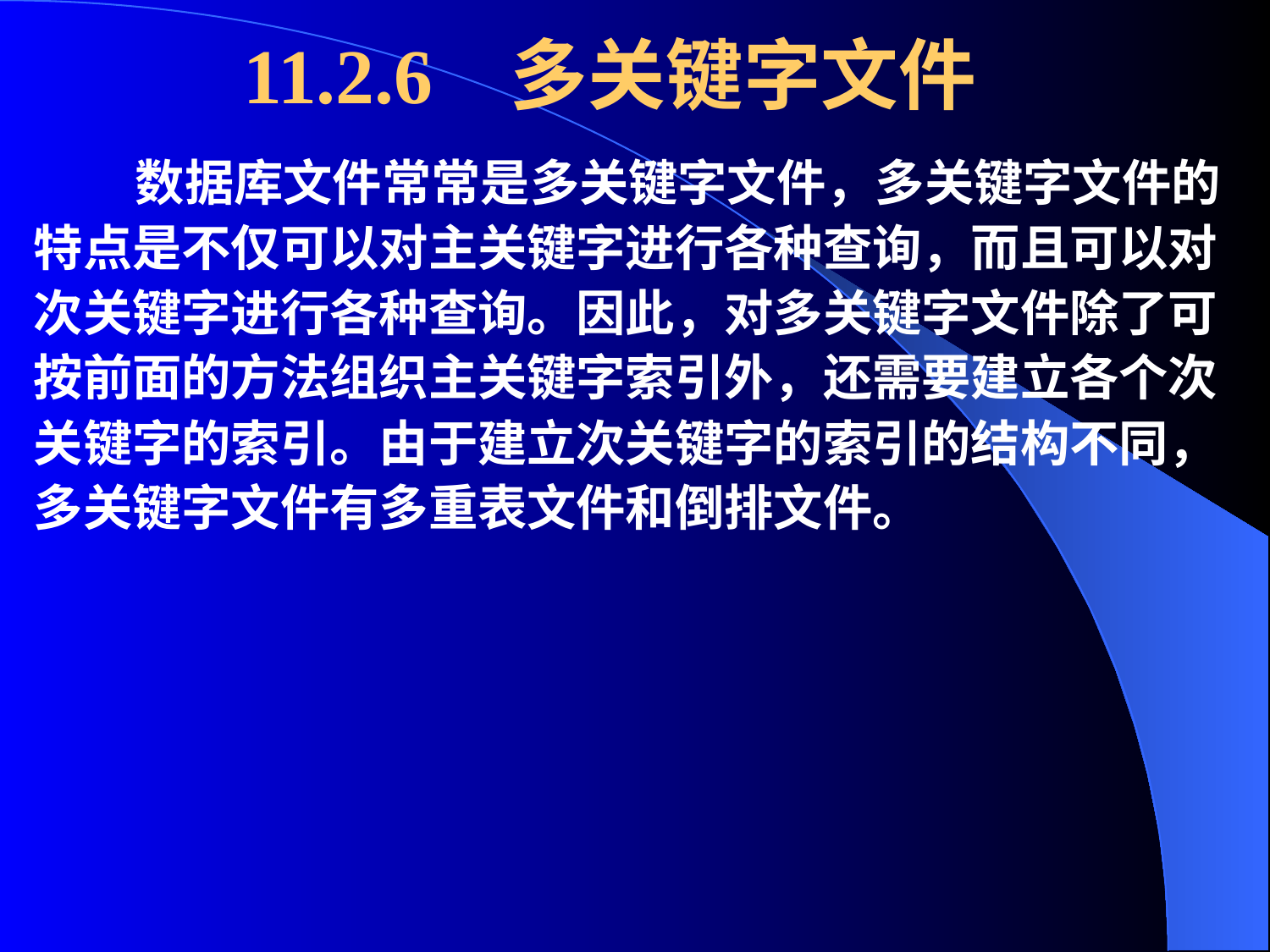

# 11.2.6   多关键字文件
        数据库文件常常是多关键字文件，多关键字文件的特点是不仅可以对主关键字进行各种查询，而且可以对次关键字进行各种查询。因此，对多关键字文件除了可按前面的方法组织主关键字索引外，还需要建立各个次关键字的索引。由于建立次关键字的索引的结构不同，多关键字文件有多重表文件和倒排文件。